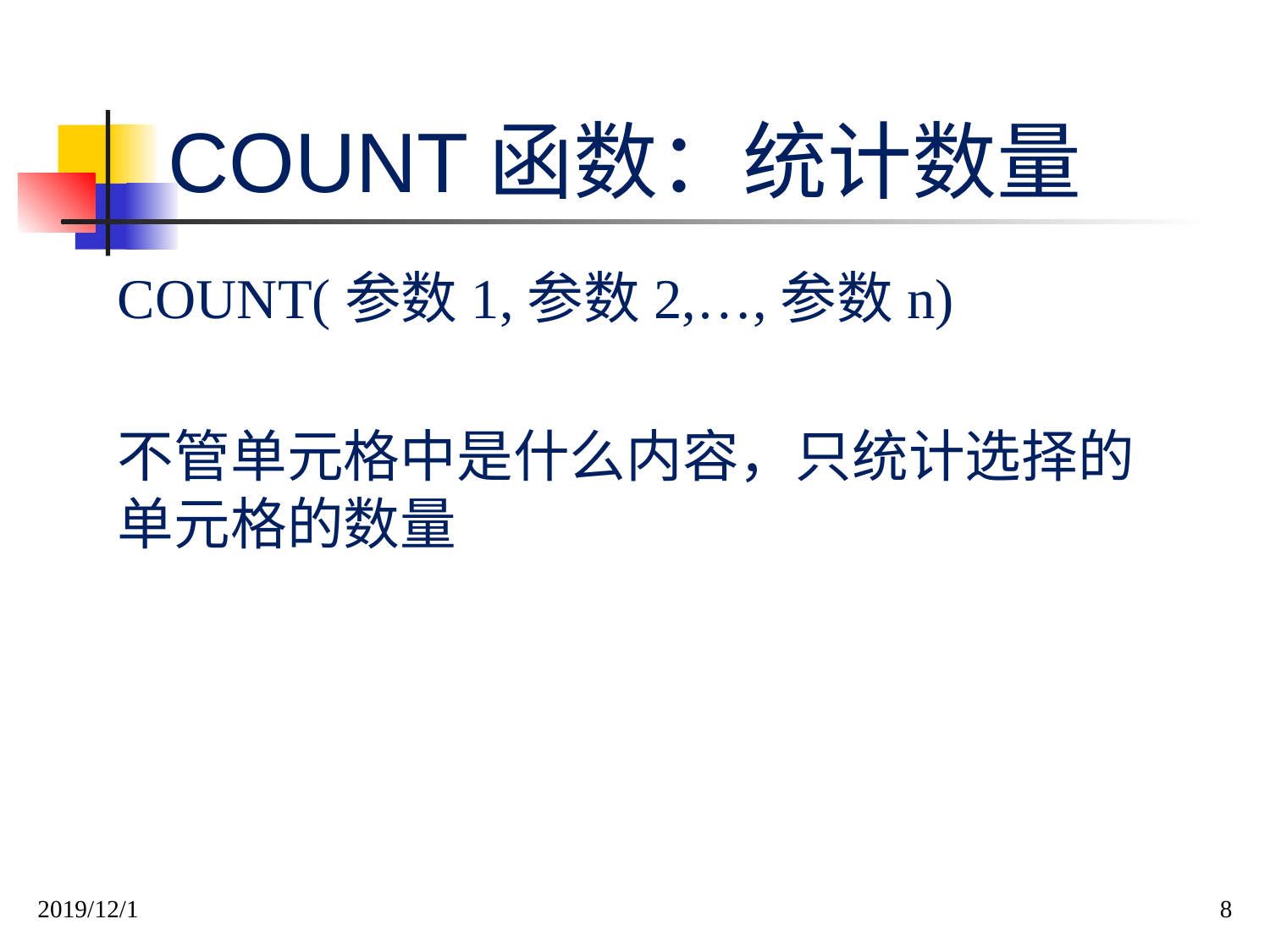

# COUNT函数：统计数量
COUNT(参数1,参数2,…,参数n)

不管单元格中是什么内容，只统计选择的单元格的数量
2019/12/1
8